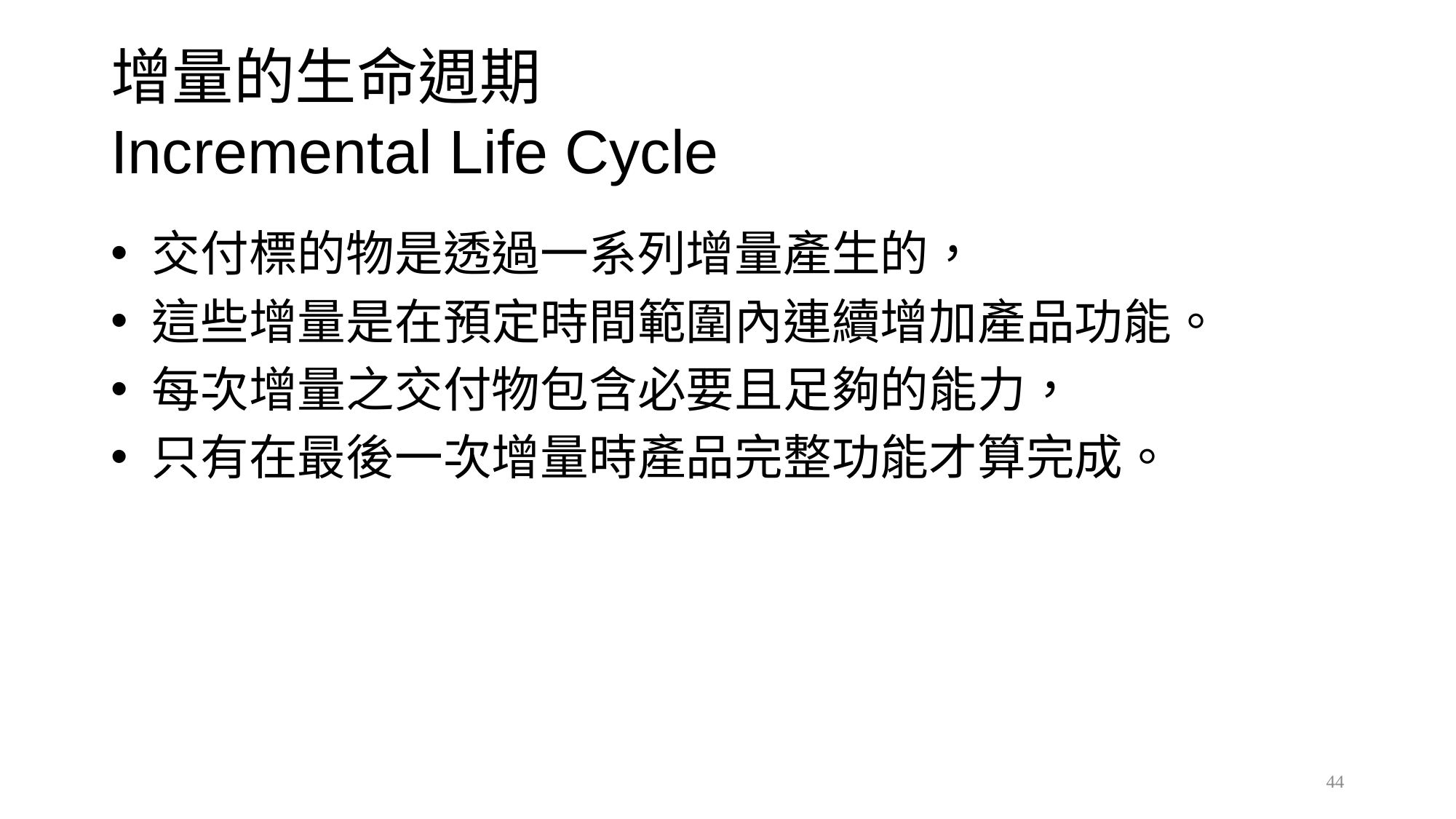

# 增量的生命週期 Incremental Life Cycle
交付標的物是透過一系列增量產生的，
這些增量是在預定時間範圍內連續增加產品功能。
每次增量之交付物包含必要且足夠的能力，
只有在最後一次增量時產品完整功能才算完成。

44